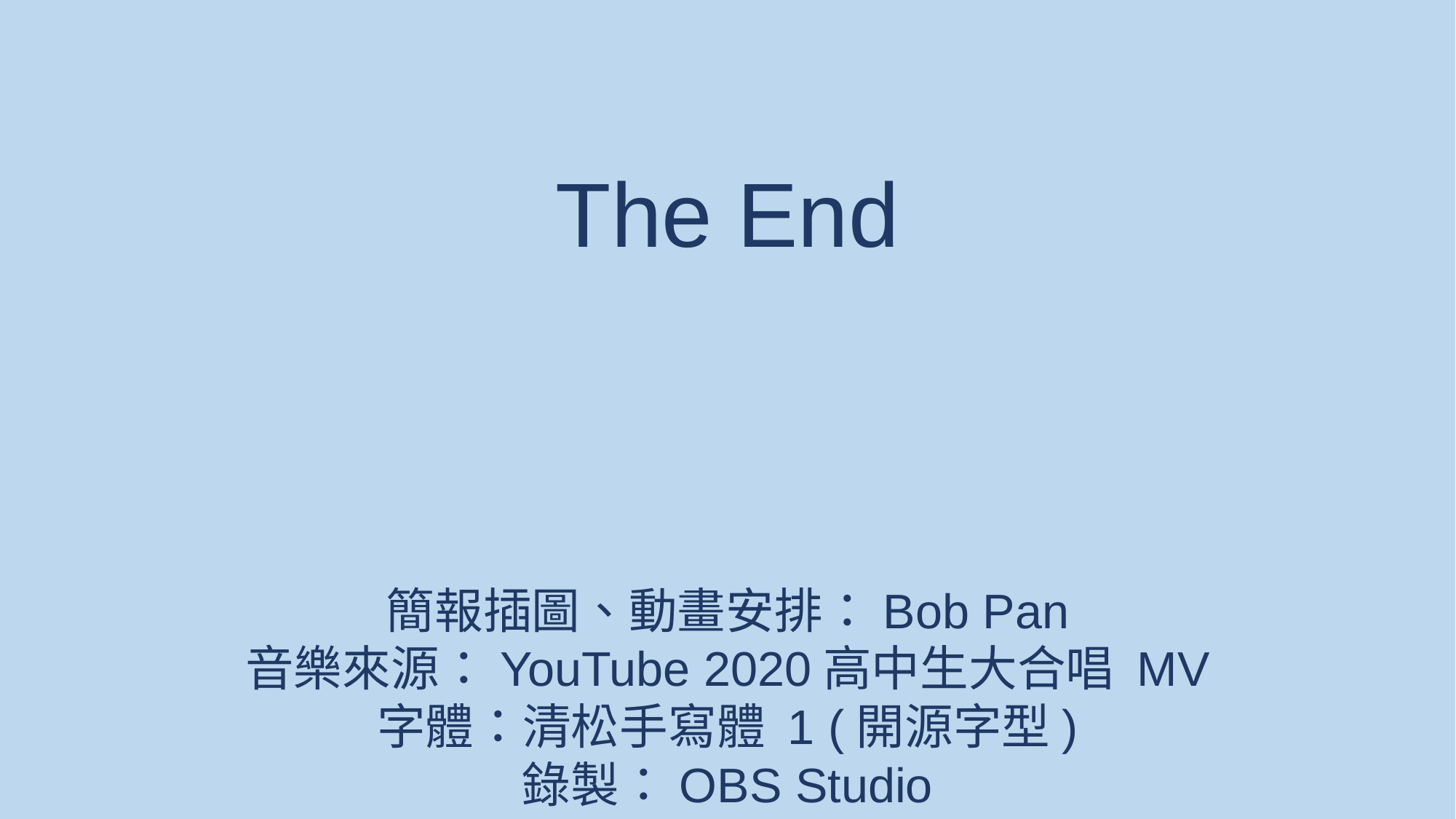

The End

簡報插圖、動畫安排：Bob Pan
音樂來源：YouTube 2020高中生大合唱 MV
字體：清松手寫體 1 (開源字型)
錄製：OBS Studio